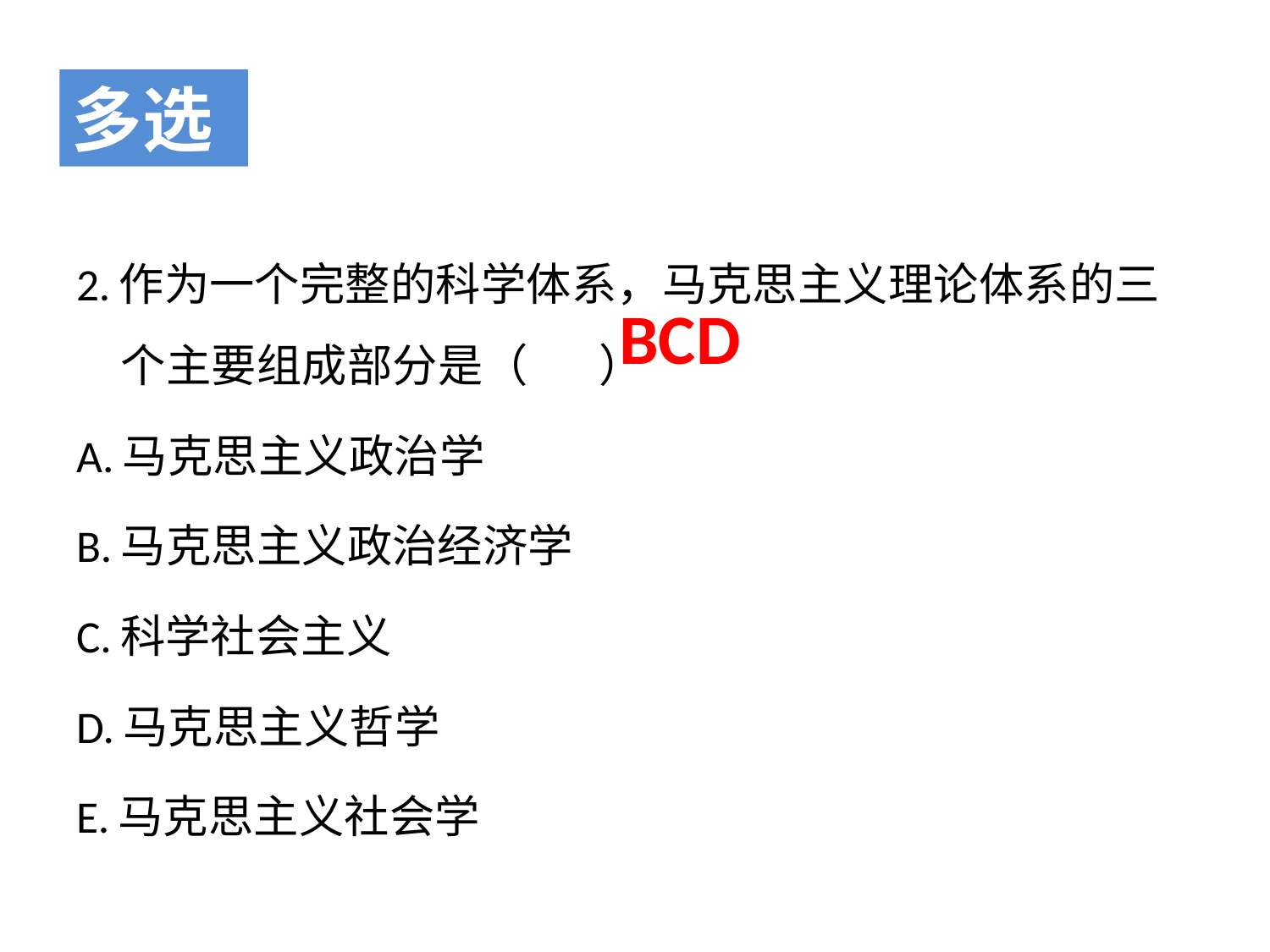

多选
2.作为一个完整的科学体系，马克思主义理论体系的三个主要组成部分是（       ）
A.马克思主义政治学
B.马克思主义政治经济学
C.科学社会主义
D.马克思主义哲学
E.马克思主义社会学

BCD